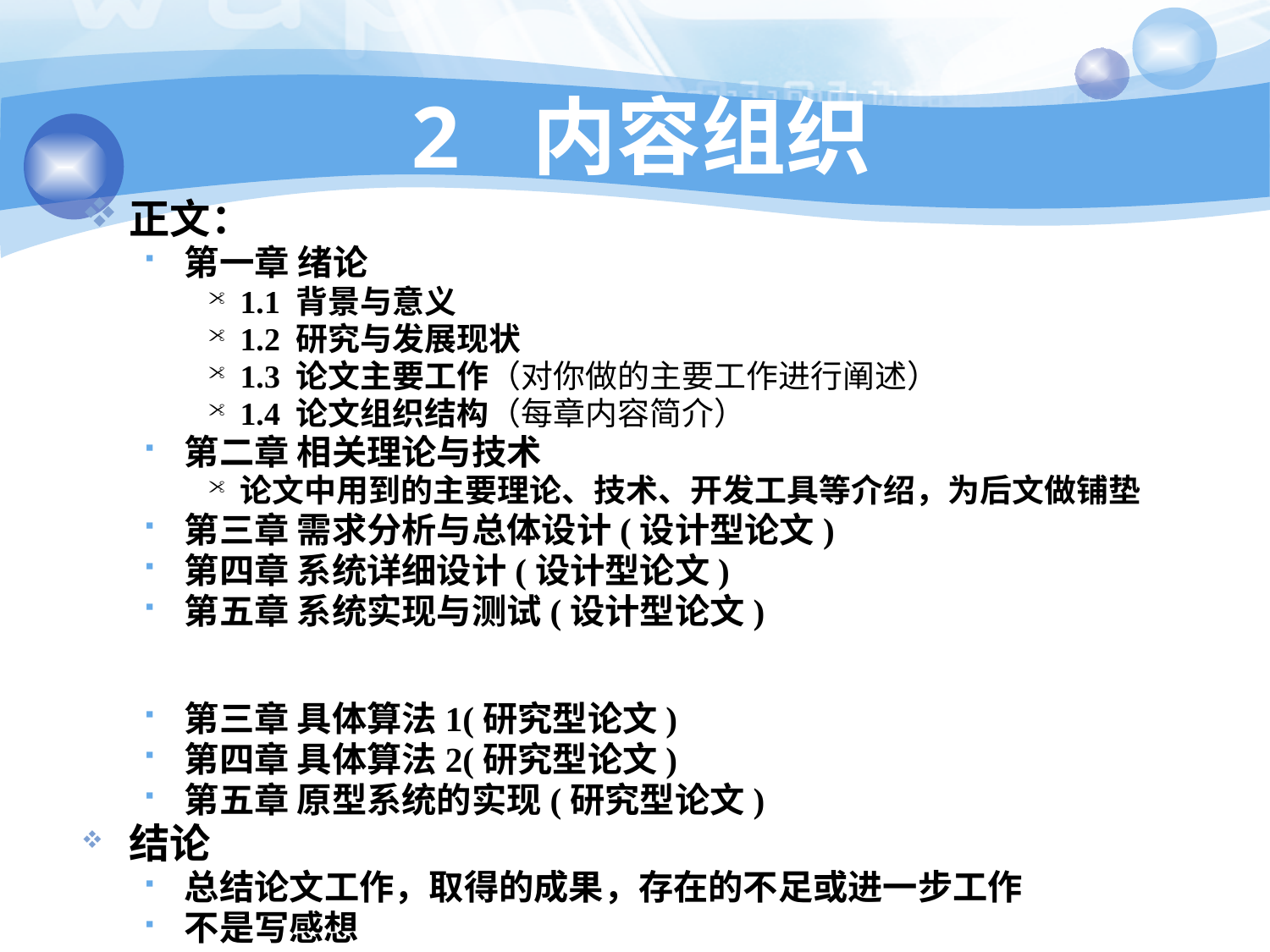

# 2 内容组织
正文：
第一章 绪论
1.1 背景与意义
1.2 研究与发展现状
1.3 论文主要工作（对你做的主要工作进行阐述）
1.4 论文组织结构（每章内容简介）
第二章 相关理论与技术
论文中用到的主要理论、技术、开发工具等介绍，为后文做铺垫
第三章 需求分析与总体设计(设计型论文)
第四章 系统详细设计(设计型论文)
第五章 系统实现与测试(设计型论文)

第三章 具体算法1(研究型论文)
第四章 具体算法2(研究型论文)
第五章 原型系统的实现(研究型论文)
结论
总结论文工作，取得的成果，存在的不足或进一步工作
不是写感想